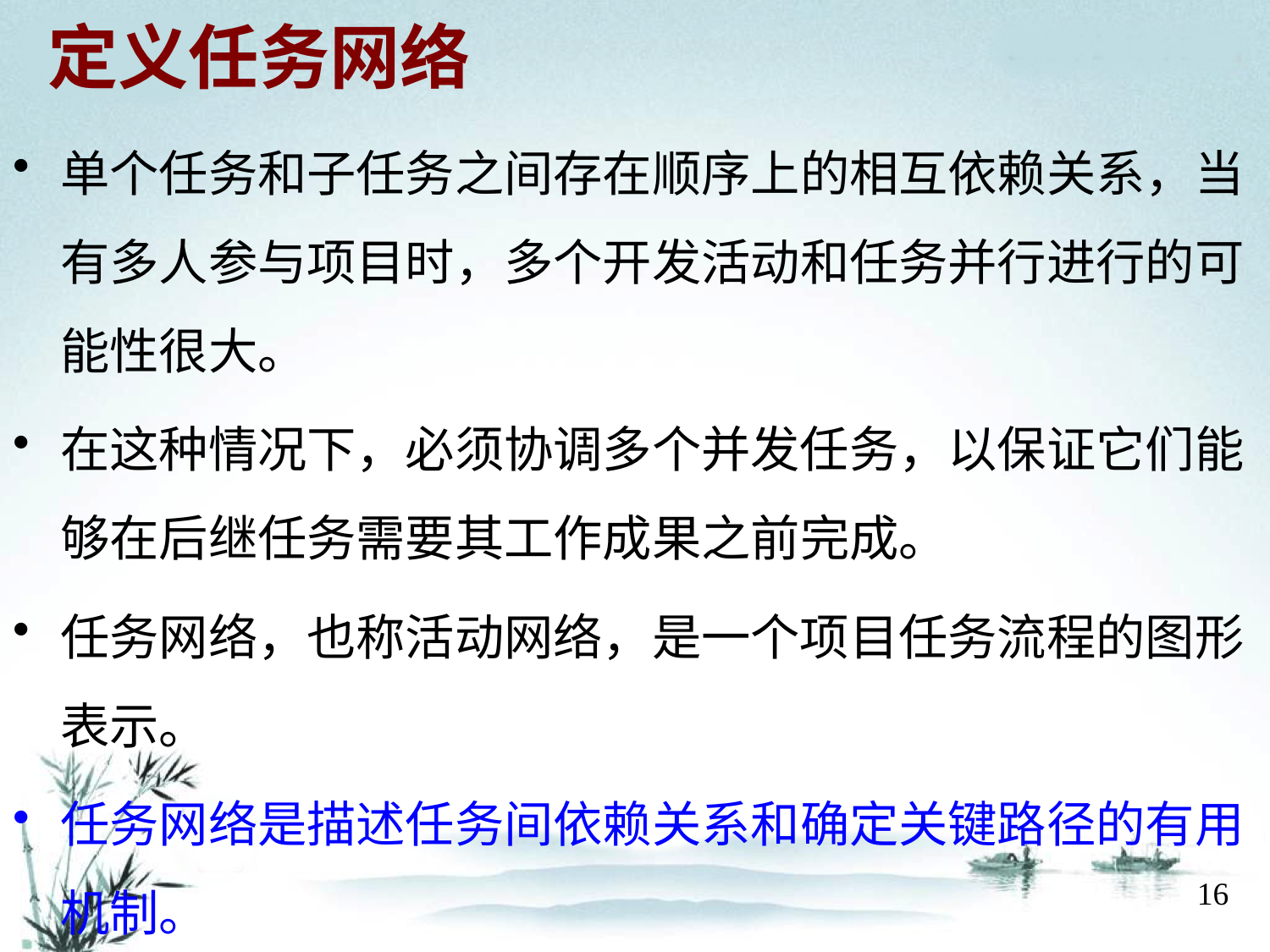

# 定义任务网络
单个任务和子任务之间存在顺序上的相互依赖关系，当有多人参与项目时，多个开发活动和任务并行进行的可能性很大。
在这种情况下，必须协调多个并发任务，以保证它们能够在后继任务需要其工作成果之前完成。
任务网络，也称活动网络，是一个项目任务流程的图形表示。
任务网络是描述任务间依赖关系和确定关键路径的有用机制。

16